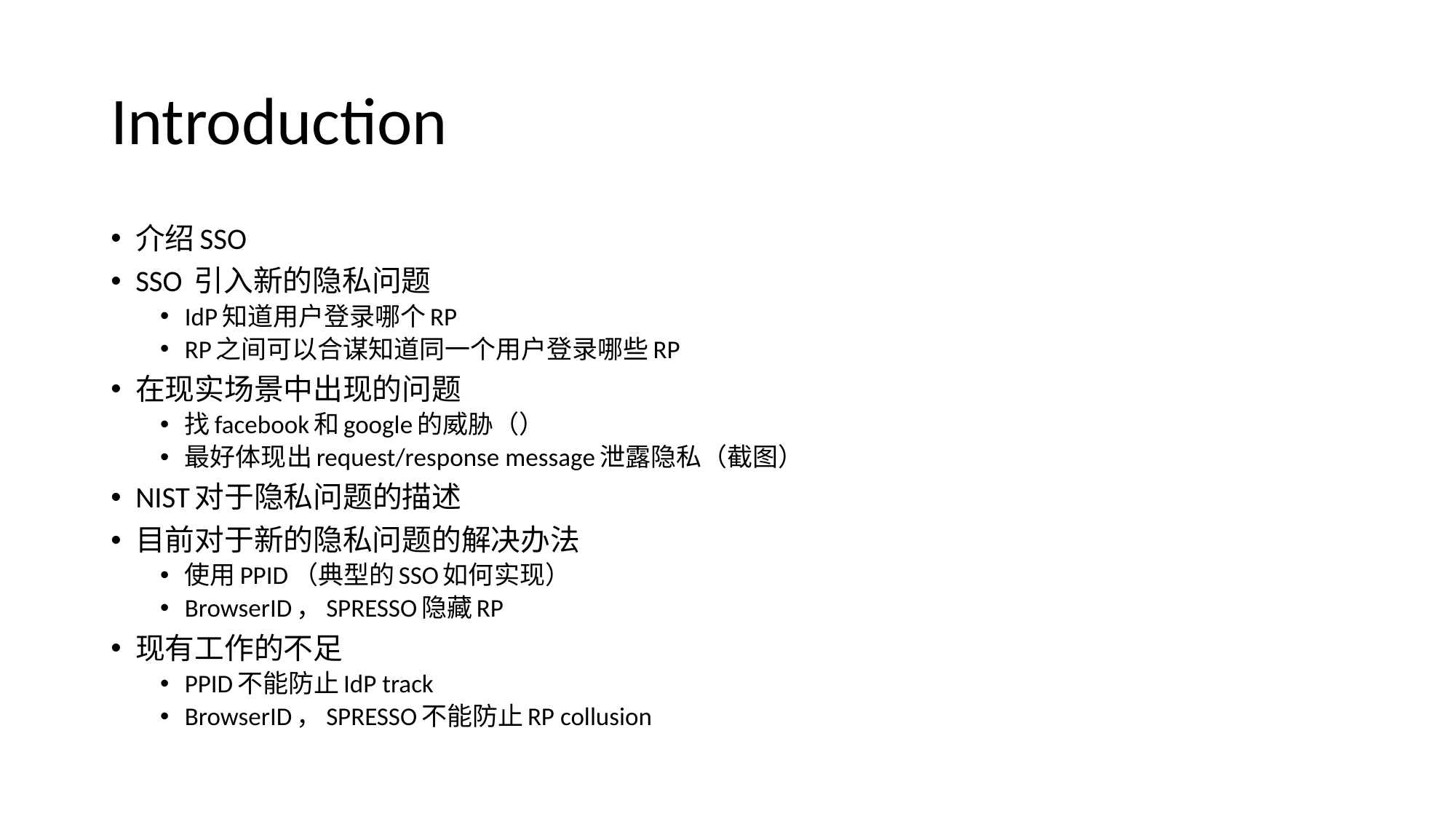

# Introduction
介绍SSO
SSO 引入新的隐私问题
IdP知道用户登录哪个RP
RP之间可以合谋知道同一个用户登录哪些RP
在现实场景中出现的问题
找facebook和google的威胁（）
最好体现出request/response message泄露隐私（截图）
NIST对于隐私问题的描述
目前对于新的隐私问题的解决办法
使用PPID（典型的SSO如何实现）
BrowserID，SPRESSO隐藏RP
现有工作的不足
PPID不能防止IdP track
BrowserID，SPRESSO不能防止RP collusion